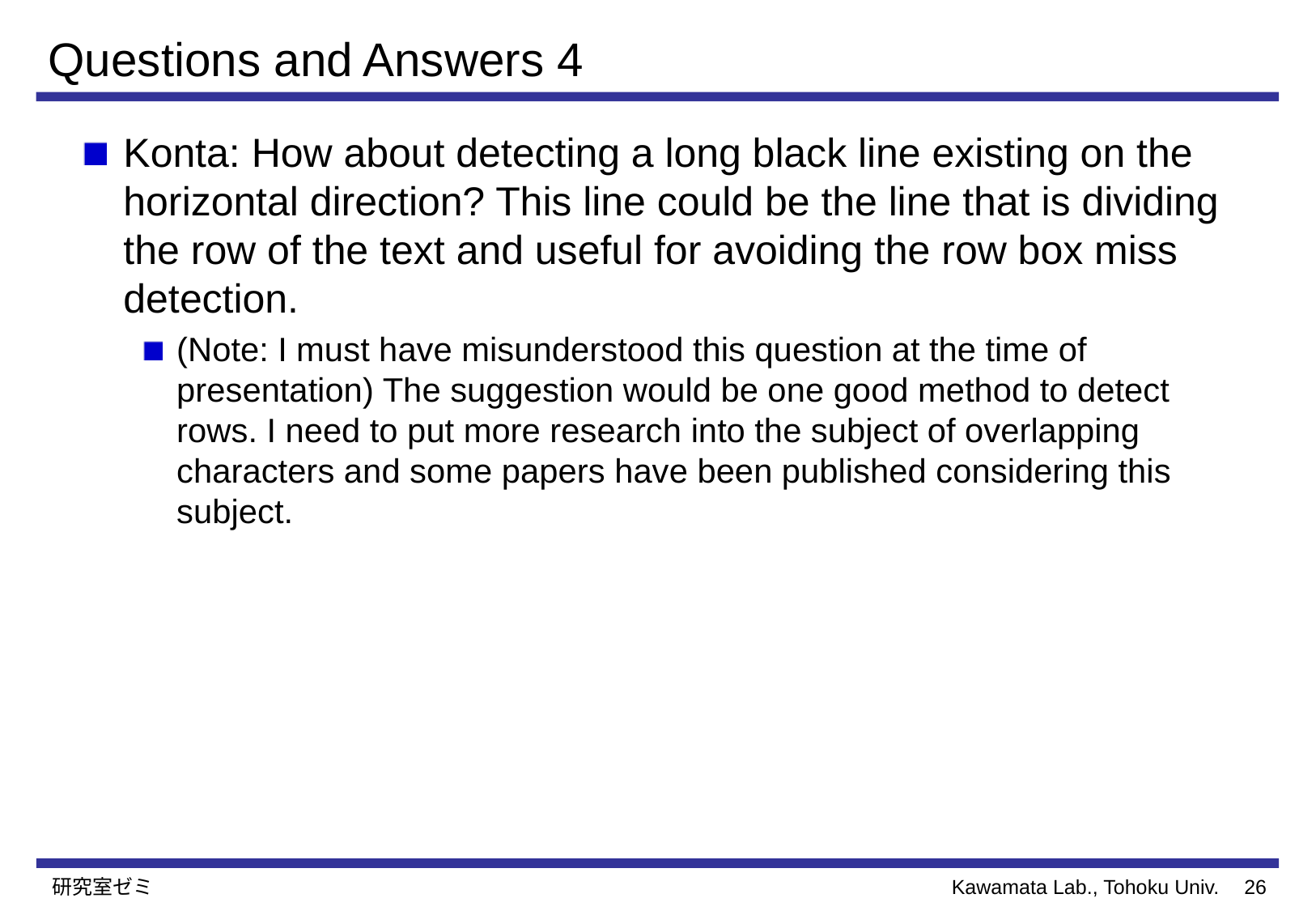

# Questions and Answers 4
Konta: How about detecting a long black line existing on the horizontal direction? This line could be the line that is dividing the row of the text and useful for avoiding the row box miss detection.
(Note: I must have misunderstood this question at the time of presentation) The suggestion would be one good method to detect rows. I need to put more research into the subject of overlapping characters and some papers have been published considering this subject.
研究室ゼミ
26